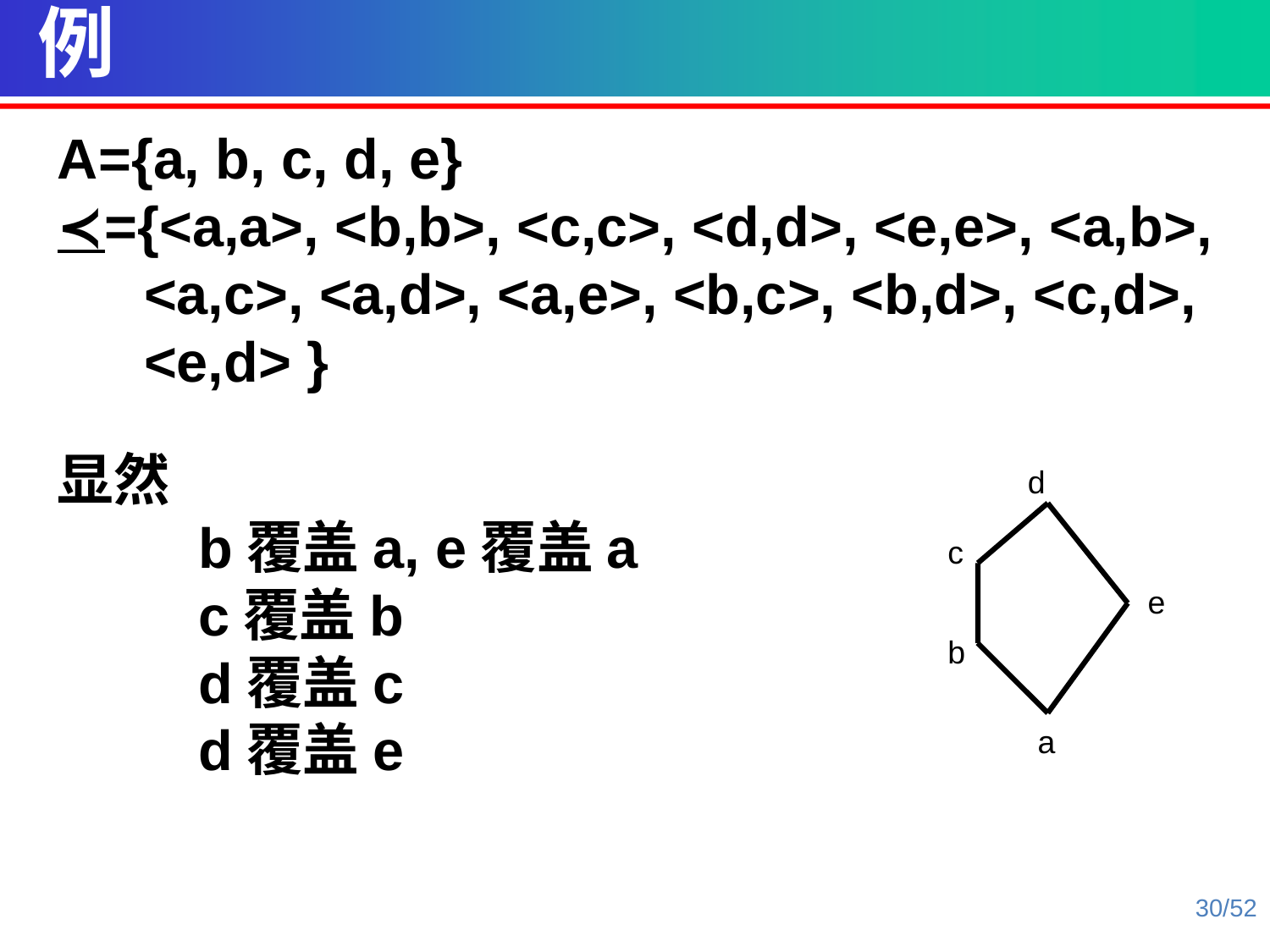

例
A={a, b, c, d, e}
≺={<a,a>, <b,b>, <c,c>, <d,d>, <e,e>, <a,b>, <a,c>, <a,d>, <a,e>, <b,c>, <b,d>, <c,d>, <e,d> }

显然
         b覆盖a, e覆盖a
         c覆盖b
         d覆盖c
         d覆盖e
d

c

e

b

a
30/52